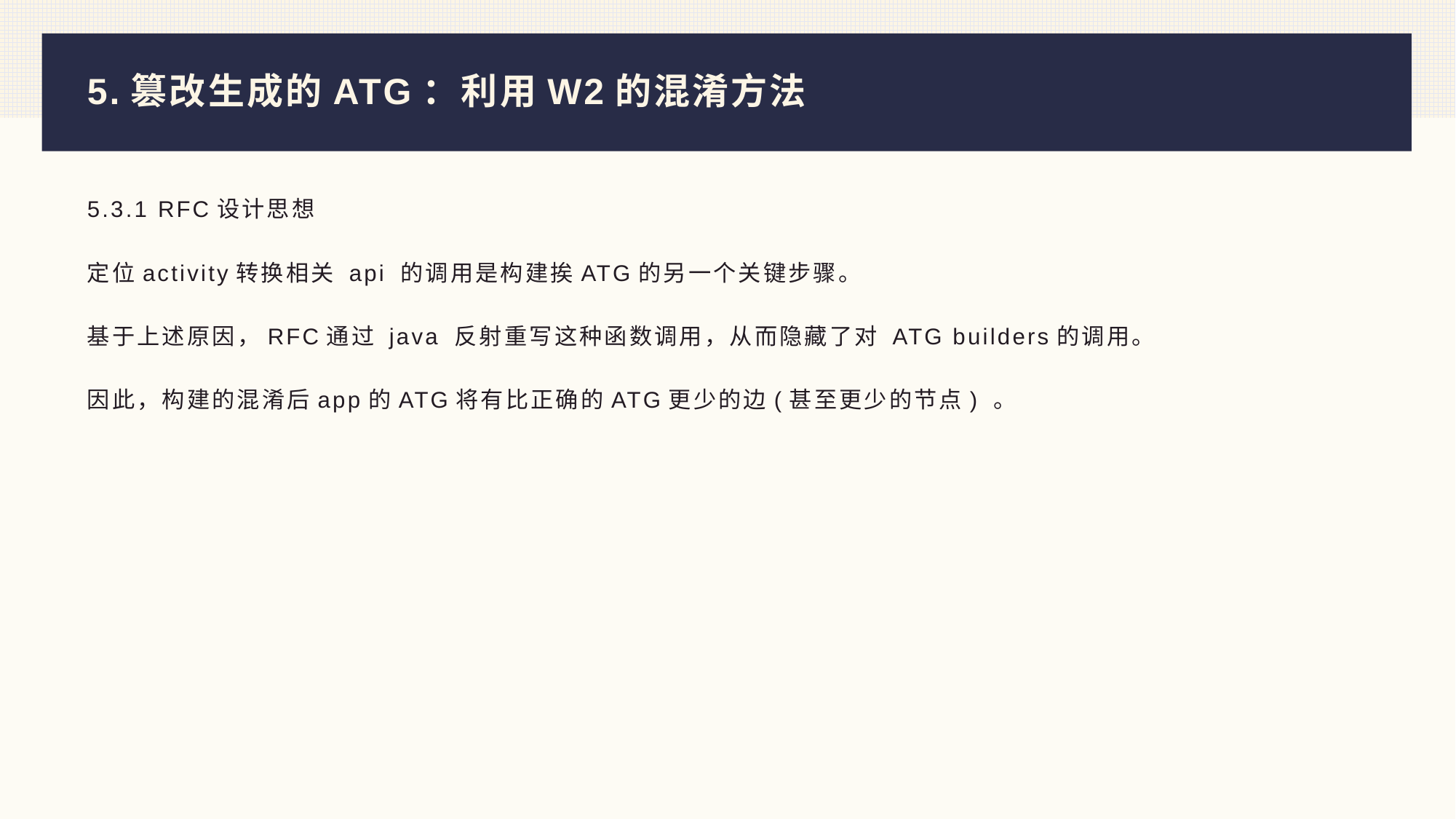

# 5.篡改生成的ATG：利用W2的混淆方法
5.3.1 RFC设计思想
定位activity转换相关 api 的调用是构建挨ATG的另一个关键步骤。
基于上述原因，RFC通过 java 反射重写这种函数调用，从而隐藏了对 ATG builders的调用。
因此，构建的混淆后app的ATG将有比正确的ATG更少的边(甚至更少的节点) 。